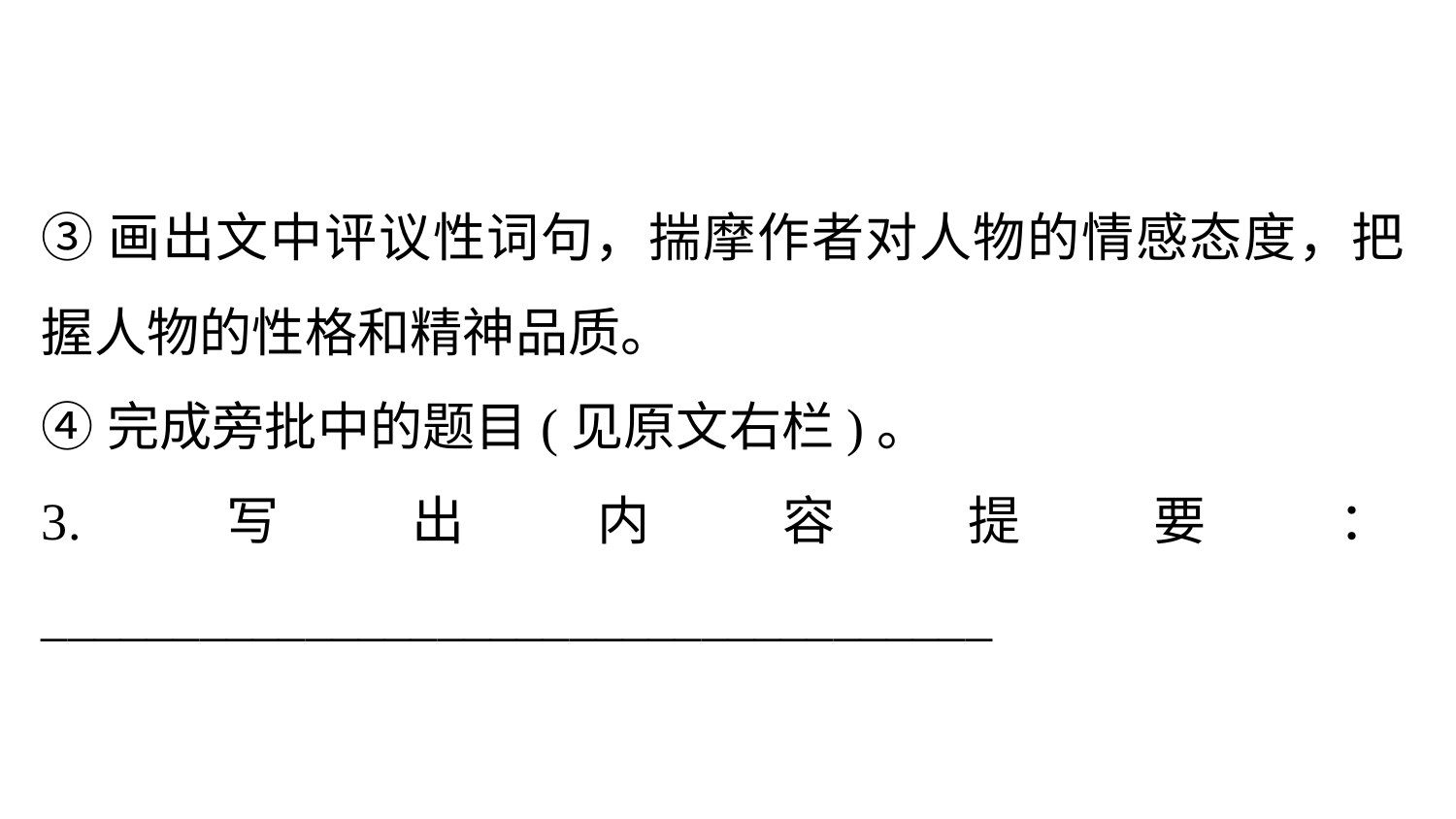

③画出文中评议性词句，揣摩作者对人物的情感态度，把握人物的性格和精神品质。
④完成旁批中的题目(见原文右栏)。
3.写出内容提要：____________________________________